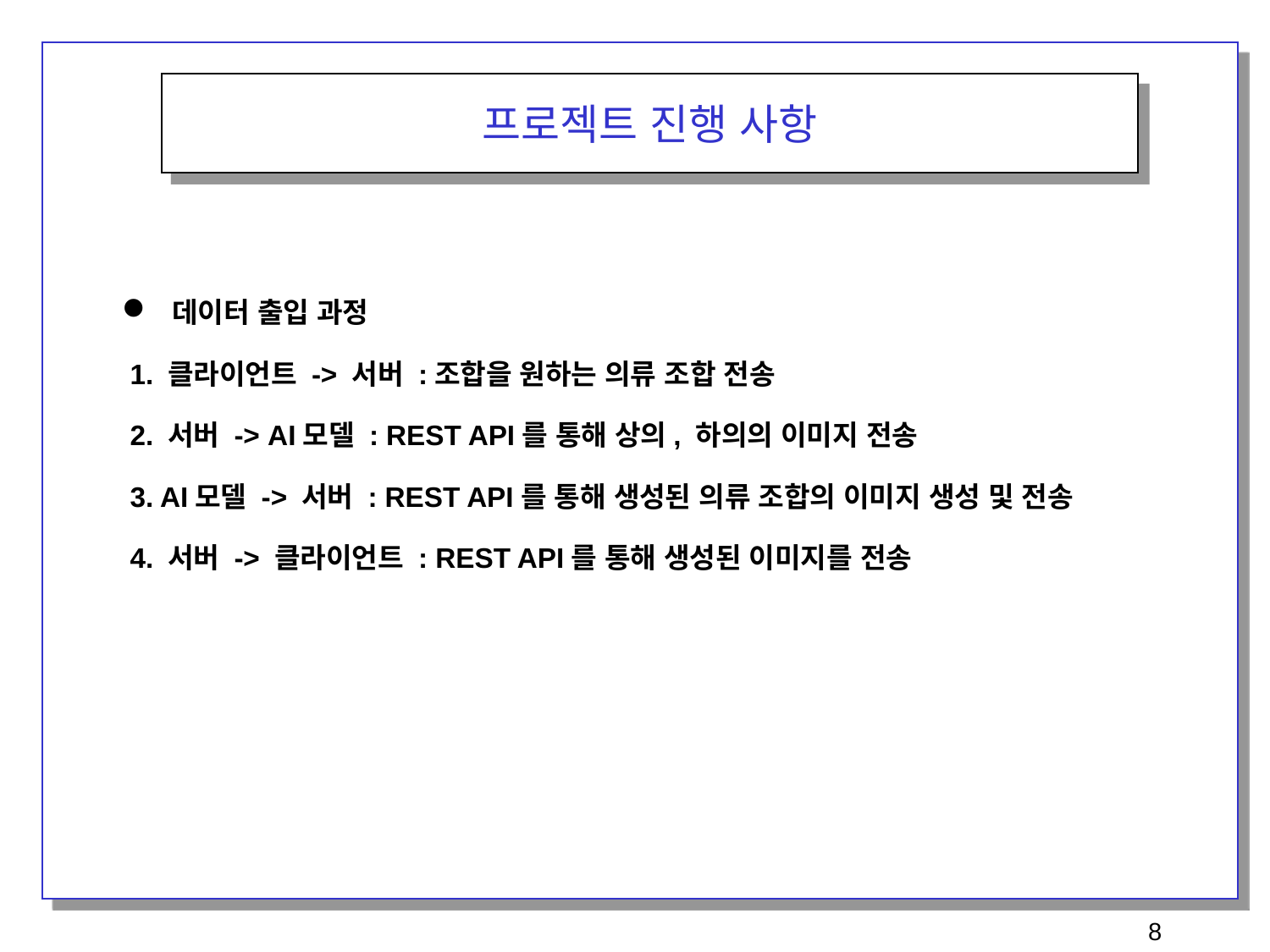

프로젝트 진행 사항
  데이터 출입 과정
 1. 클라이언트 -> 서버 :조합을 원하는 의류 조합 전송
 2. 서버 -> AI모델 : REST API를 통해 상의, 하의의 이미지 전송
 3. AI모델 -> 서버 : REST API를 통해 생성된 의류 조합의 이미지 생성 및 전송
 4. 서버 -> 클라이언트 : REST API를 통해 생성된 이미지를 전송

8